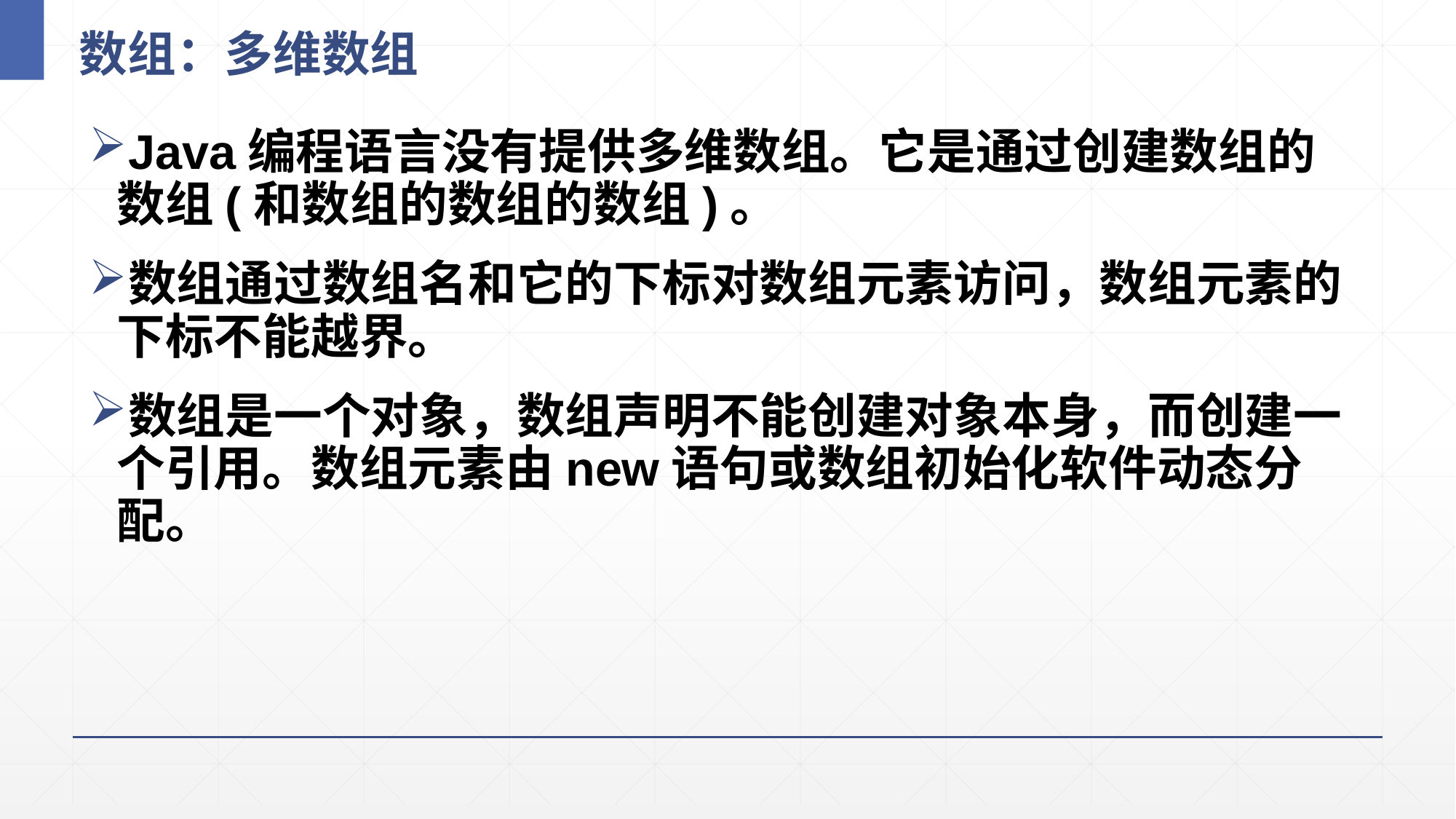

# 数组：多维数组
Java编程语言没有提供多维数组。它是通过创建数组的数组(和数组的数组的数组)。
数组通过数组名和它的下标对数组元素访问，数组元素的下标不能越界。
数组是一个对象，数组声明不能创建对象本身，而创建一个引用。数组元素由new语句或数组初始化软件动态分配。